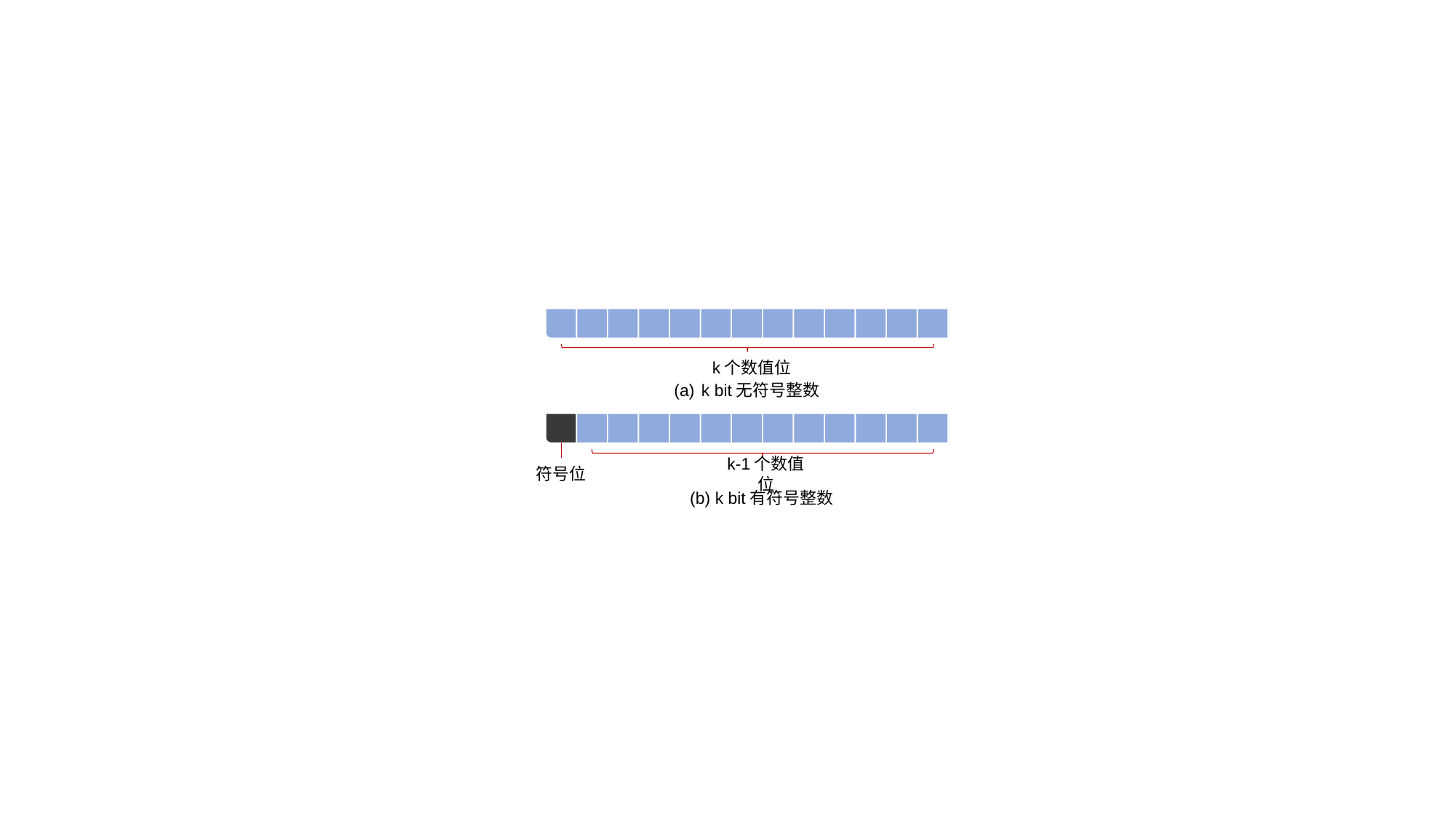

k个数值位
k bit无符号整数

k-1个数值位
符号位
(b) k bit有符号整数